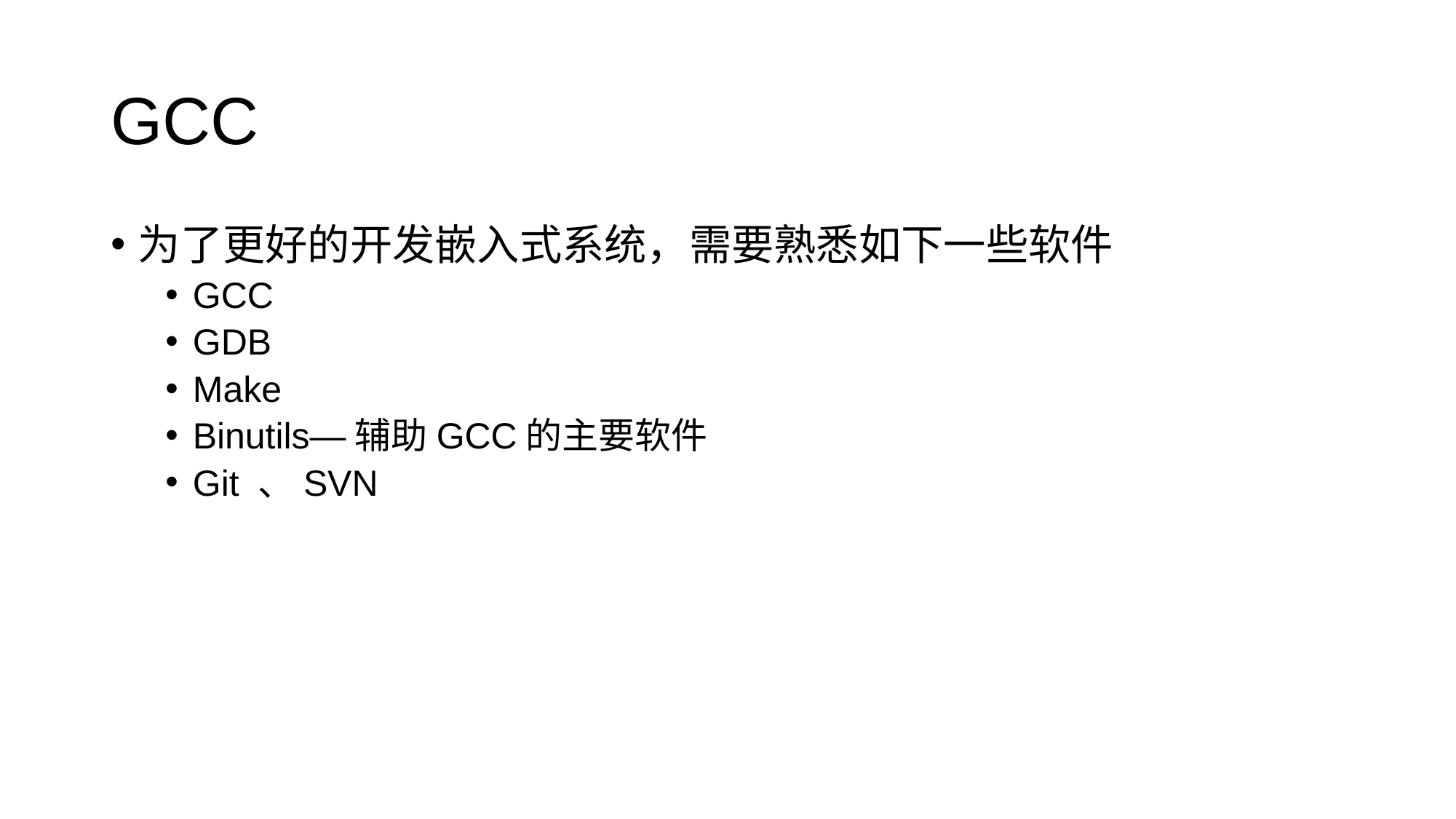

# GCC
为了更好的开发嵌入式系统，需要熟悉如下一些软件
GCC
GDB
Make
Binutils—辅助GCC的主要软件
Git 、SVN